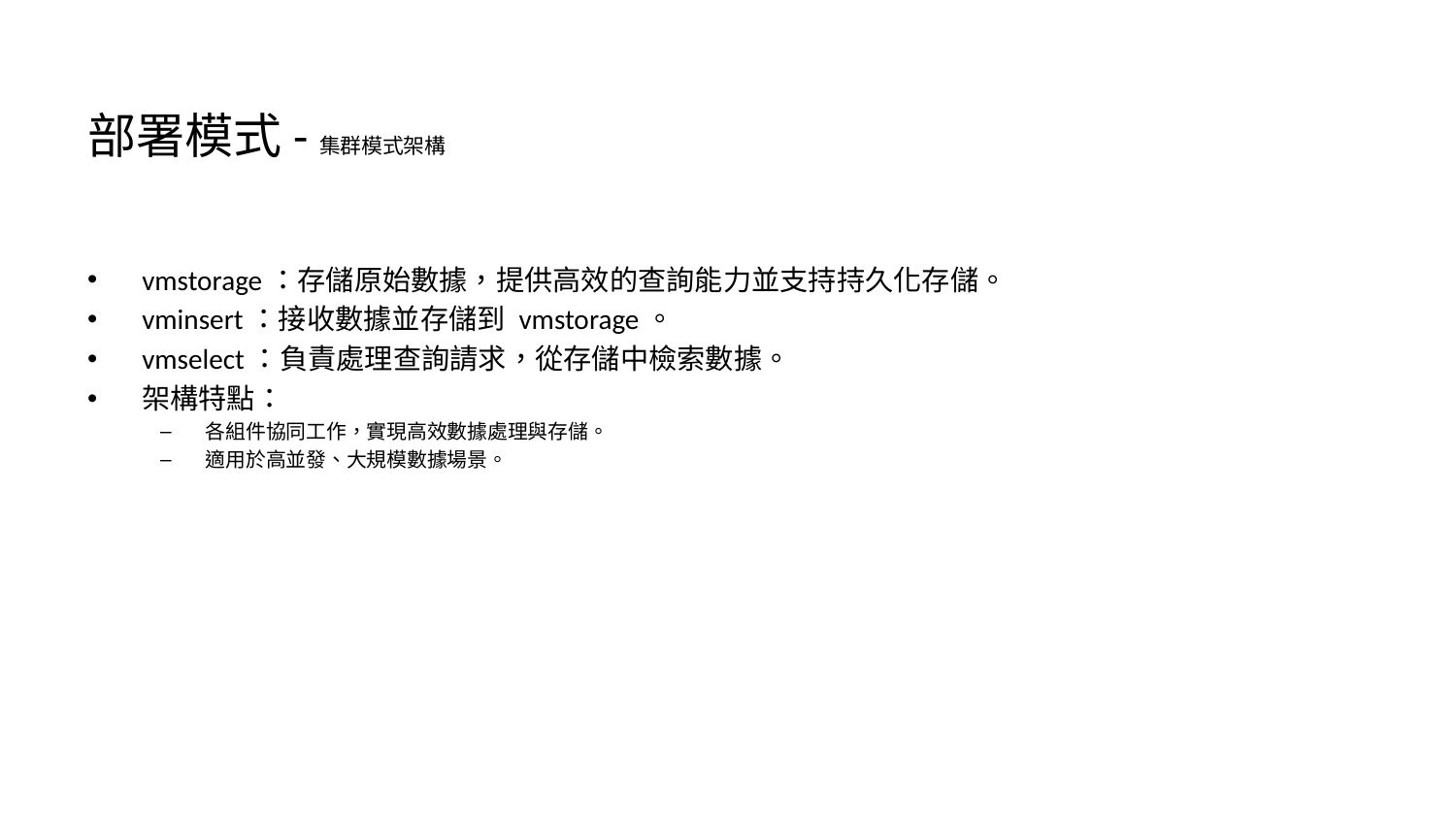

# 部署模式-集群模式架構
vmstorage：存儲原始數據，提供高效的查詢能力並支持持久化存儲。
vminsert：接收數據並存儲到 vmstorage。
vmselect：負責處理查詢請求，從存儲中檢索數據。
架構特點：
各組件協同工作，實現高效數據處理與存儲。
適用於高並發、大規模數據場景。